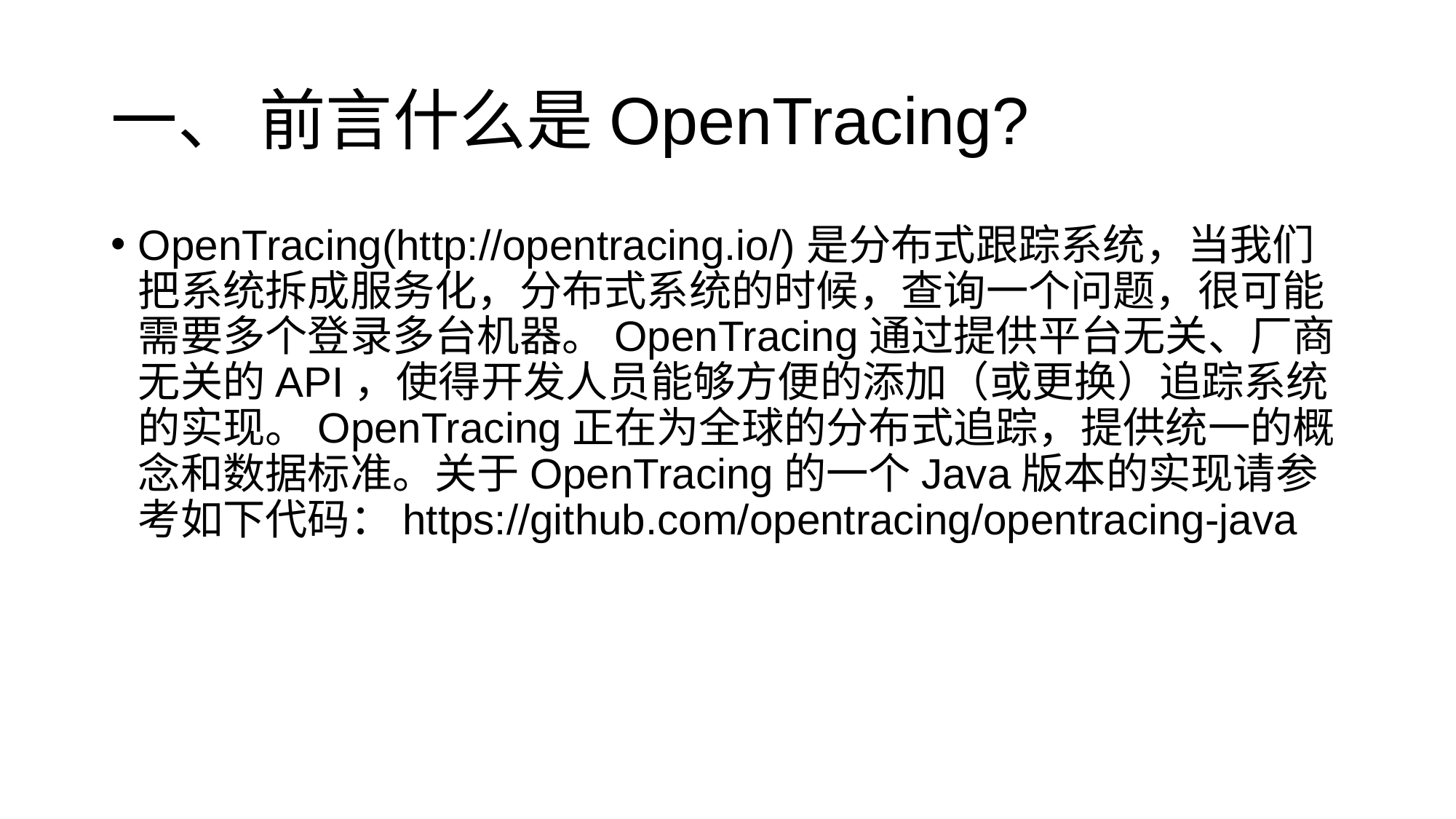

# 一、 前言什么是OpenTracing?
OpenTracing(http://opentracing.io/)是分布式跟踪系统，当我们把系统拆成服务化，分布式系统的时候，查询一个问题，很可能需要多个登录多台机器。OpenTracing通过提供平台无关、厂商无关的API，使得开发人员能够方便的添加（或更换）追踪系统的实现。OpenTracing正在为全球的分布式追踪，提供统一的概念和数据标准。关于OpenTracing的一个Java版本的实现请参考如下代码：https://github.com/opentracing/opentracing-java